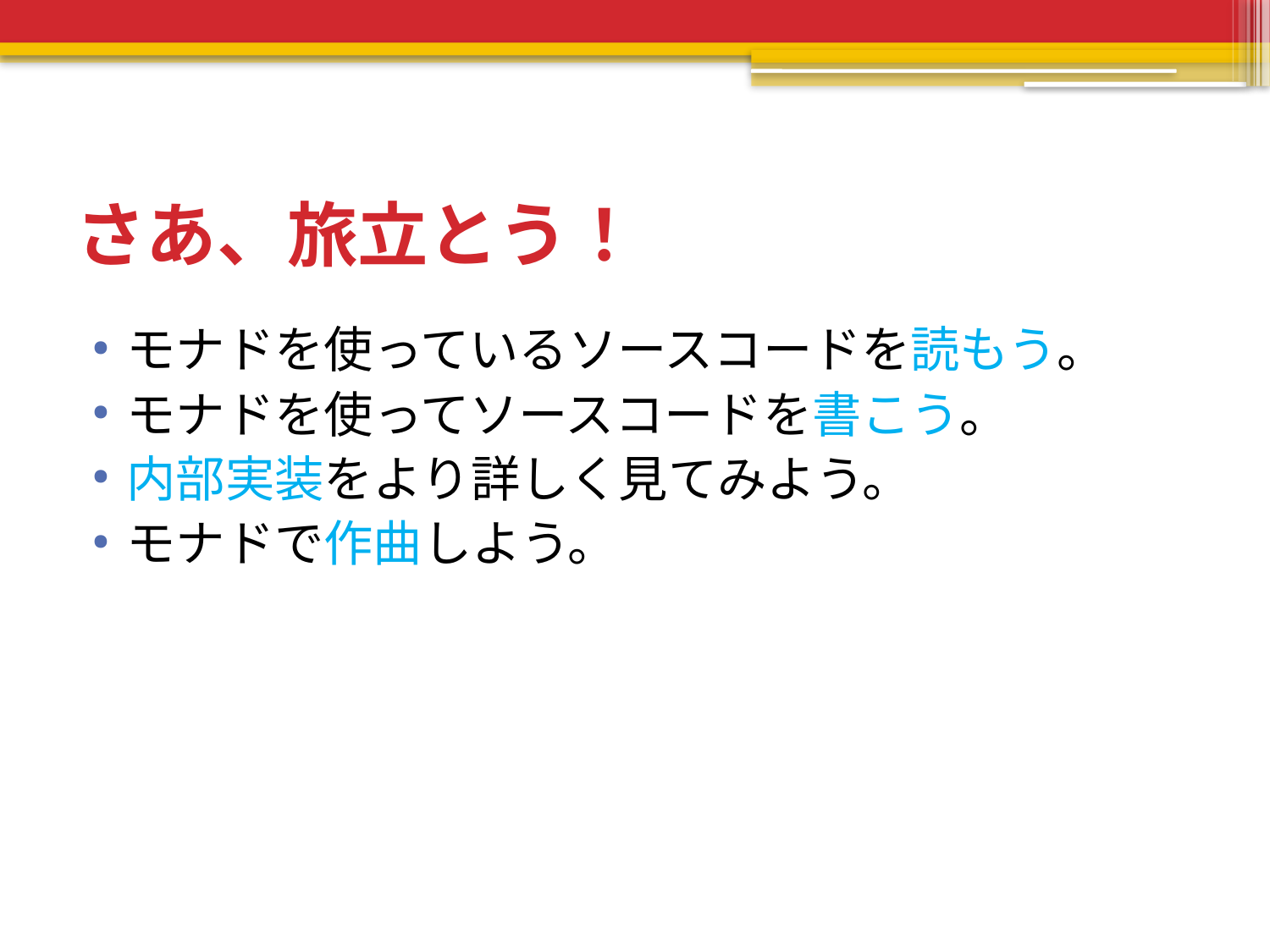

# さあ、旅立とう！
モナドを使っているソースコードを読もう。
モナドを使ってソースコードを書こう。
内部実装をより詳しく見てみよう。
モナドで作曲しよう。